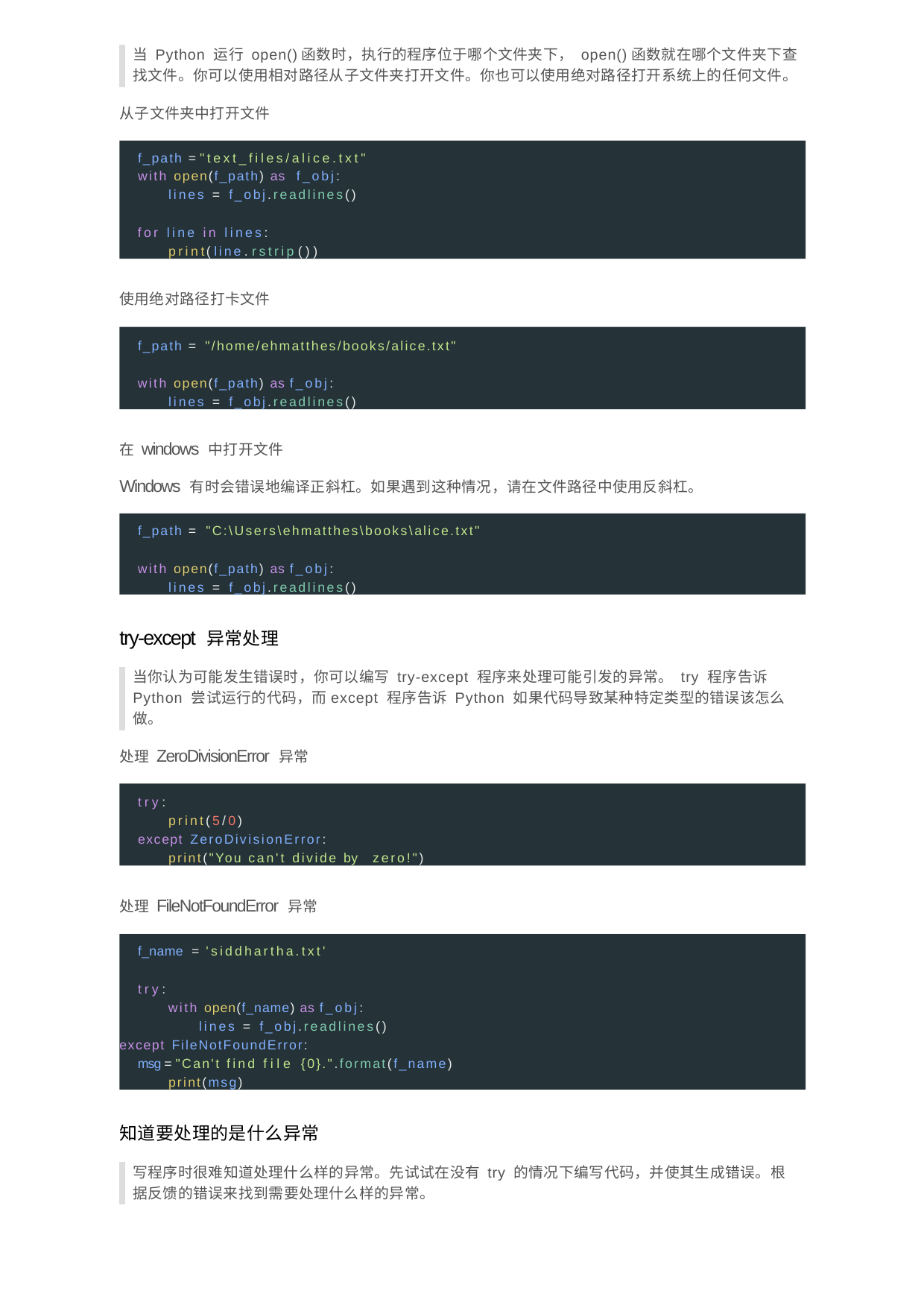

当 Python 运行 open()函数时，执行的程序位于哪个文件夹下， open()函数就在哪个文件夹下查 找文件。你可以使用相对路径从子文件夹打开文件。你也可以使用绝对路径打开系统上的任何文件。

从⼦⽂件夹中打开⽂件

f_path = "text_files/alice.txt"  with open(f_path) as  f_obj:
lines =  f_obj.readlines()

for line in lines:  print(line.rstrip())
使⽤绝对路径打卡⽂件
f_path =  "/home/ehmatthes/books/alice.txt"

with open(f_path) as f_obj:  lines =  f_obj.readlines()
在windows 中打开⽂件

Windows 有时会错误地编译正斜杠。如果遇到这种情况，请在⽂件路径中使⽤反斜杠。
f_path =  "C:\Users\ehmatthes\books\alice.txt"

with open(f_path) as f_obj:  lines =  f_obj.readlines()
try-except 异常处理
当你认为可能发生错误时，你可以编写 try-except 程序来处理可能引发的异常。 try 程序告诉 Python 尝试运行的代码，而except 程序告诉 Python 如果代码导致某种特定类型的错误该怎么 做。

处理ZeroDivisionError 异常

try:
print(5/0)
except ZeroDivisionError:
print("You can't divide by   zero!")
处理FileNotFoundError 异常
f_name  = 'siddhartha.txt'

try:
with open(f_name) as f_obj:  lines =  f_obj.readlines()
except FileNotFoundError:
msg = "Can't find file {0}.".format(f_name)  print(msg)
知道要处理的是什么异常

写程序时很难知道处理什么样的异常。先试试在没有 try 的情况下编写代码，并使其生成错误。根 据反馈的错误来找到需要处理什么样的异常。